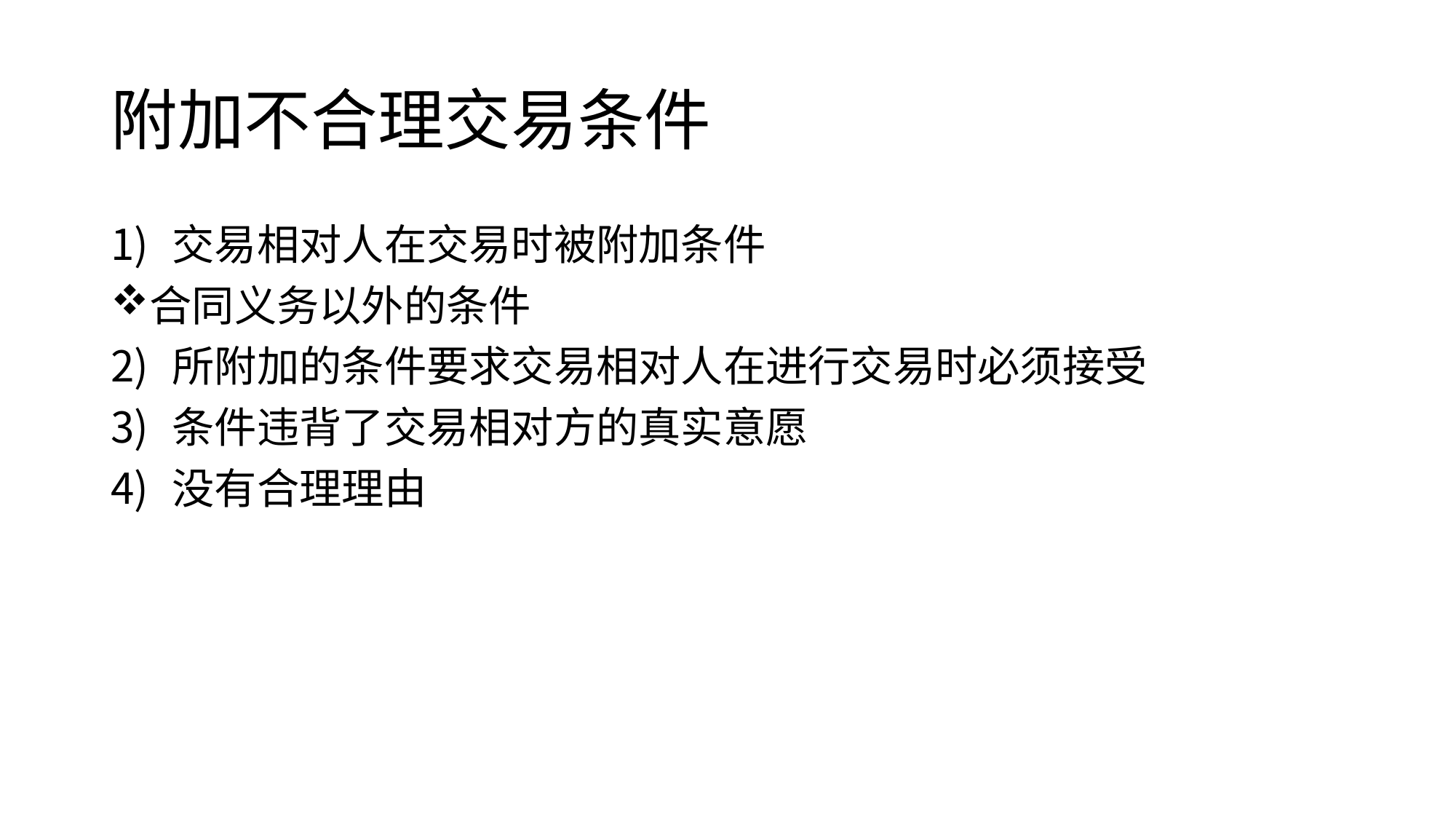

# 附加不合理交易条件
交易相对人在交易时被附加条件
合同义务以外的条件
所附加的条件要求交易相对人在进行交易时必须接受
条件违背了交易相对方的真实意愿
没有合理理由